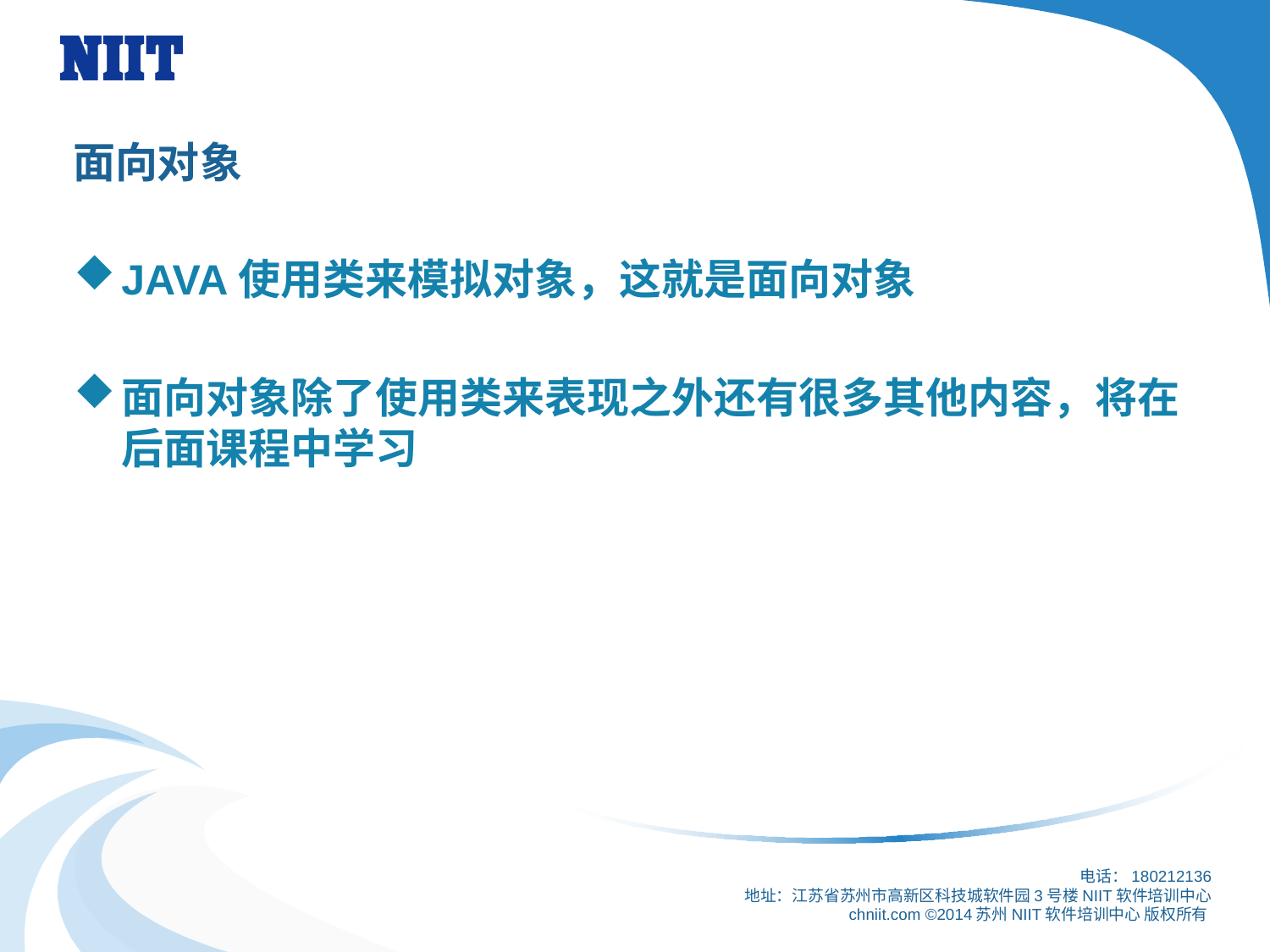

# 面向对象
JAVA使用类来模拟对象，这就是面向对象

面向对象除了使用类来表现之外还有很多其他内容，将在后面课程中学习